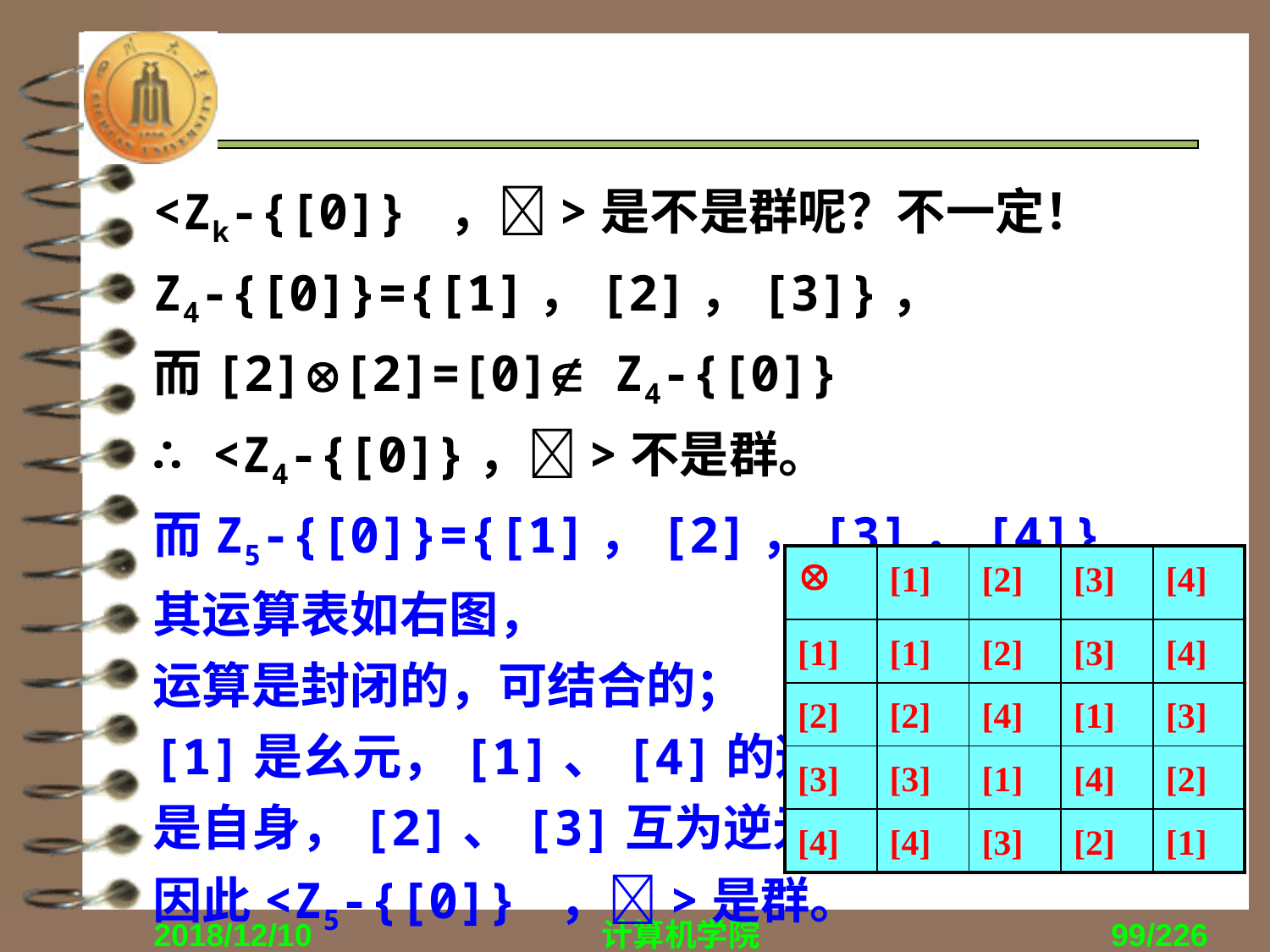

#
<Zk-{[0]} ，⊗>是不是群呢？不一定！
Z4-{[0]}={[1]，[2]，[3]}，
而[2]⊗[2]=[0]∉ Z4-{[0]}
∴ <Z4-{[0]}，⊗>不是群。
而Z5-{[0]}={[1]，[2]，[3]，[4]}
其运算表如右图，
运算是封闭的，可结合的；
[1]是幺元，[1]、[4]的逆元
是自身，[2]、[3]互为逆元；
因此<Z5-{[0]} ，⊗>是群。
| ⊗ | [1] | [2] | [3] | [4] |
| --- | --- | --- | --- | --- |
| [1] | [1] | [2] | [3] | [4] |
| [2] | [2] | [4] | [1] | [3] |
| [3] | [3] | [1] | [4] | [2] |
| [4] | [4] | [3] | [2] | [1] |
2018/12/10
计算机学院
99/226